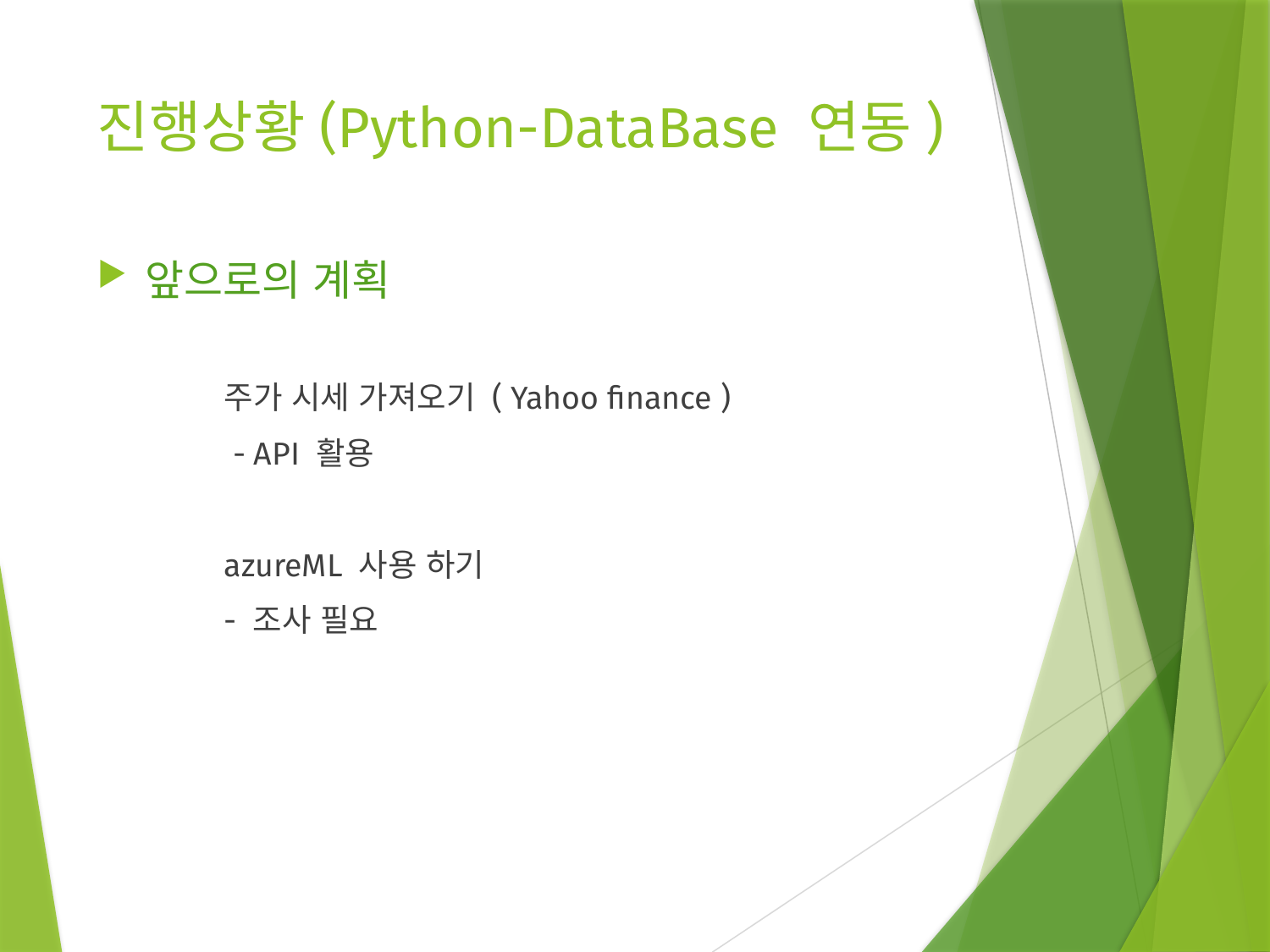

# 진행상황(Python-DataBase 연동)
앞으로의 계획

	주가 시세 가져오기 ( Yahoo finance )
 	 - API 활용

	azureML 사용 하기
	- 조사 필요